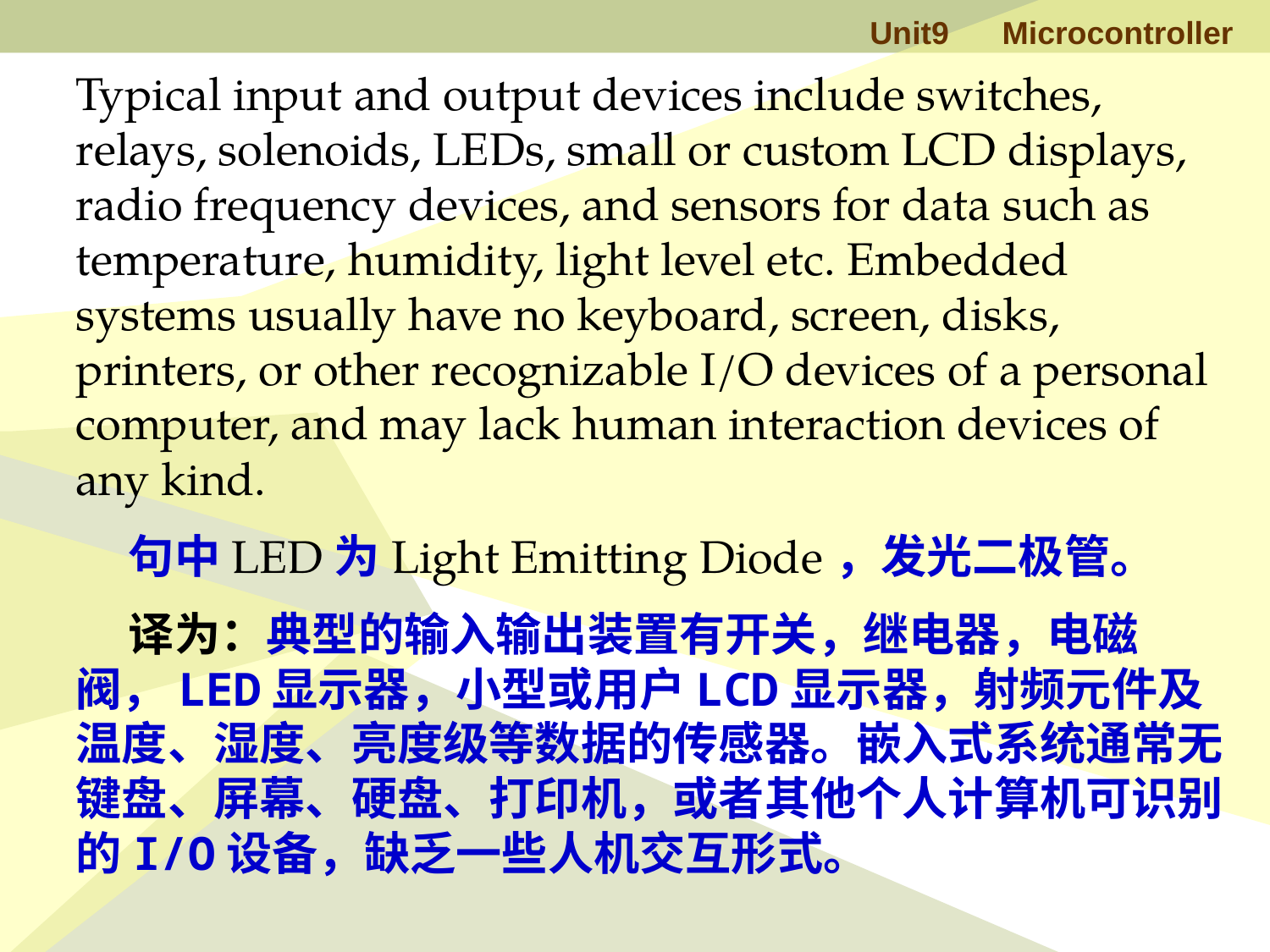

Typical input and output devices include switches, relays, solenoids, LEDs, small or custom LCD displays, radio frequency devices, and sensors for data such as temperature, humidity, light level etc. Embedded systems usually have no keyboard, screen, disks, printers, or other recognizable I/O devices of a personal computer, and may lack human interaction devices of any kind.
    句中LED为Light Emitting Diode，发光二极管。
    译为：典型的输入输出装置有开关，继电器，电磁阀，LED显示器，小型或用户LCD显示器，射频元件及温度、湿度、亮度级等数据的传感器。嵌入式系统通常无键盘、屏幕、硬盘、打印机，或者其他个人计算机可识别的I/O设备，缺乏一些人机交互形式。